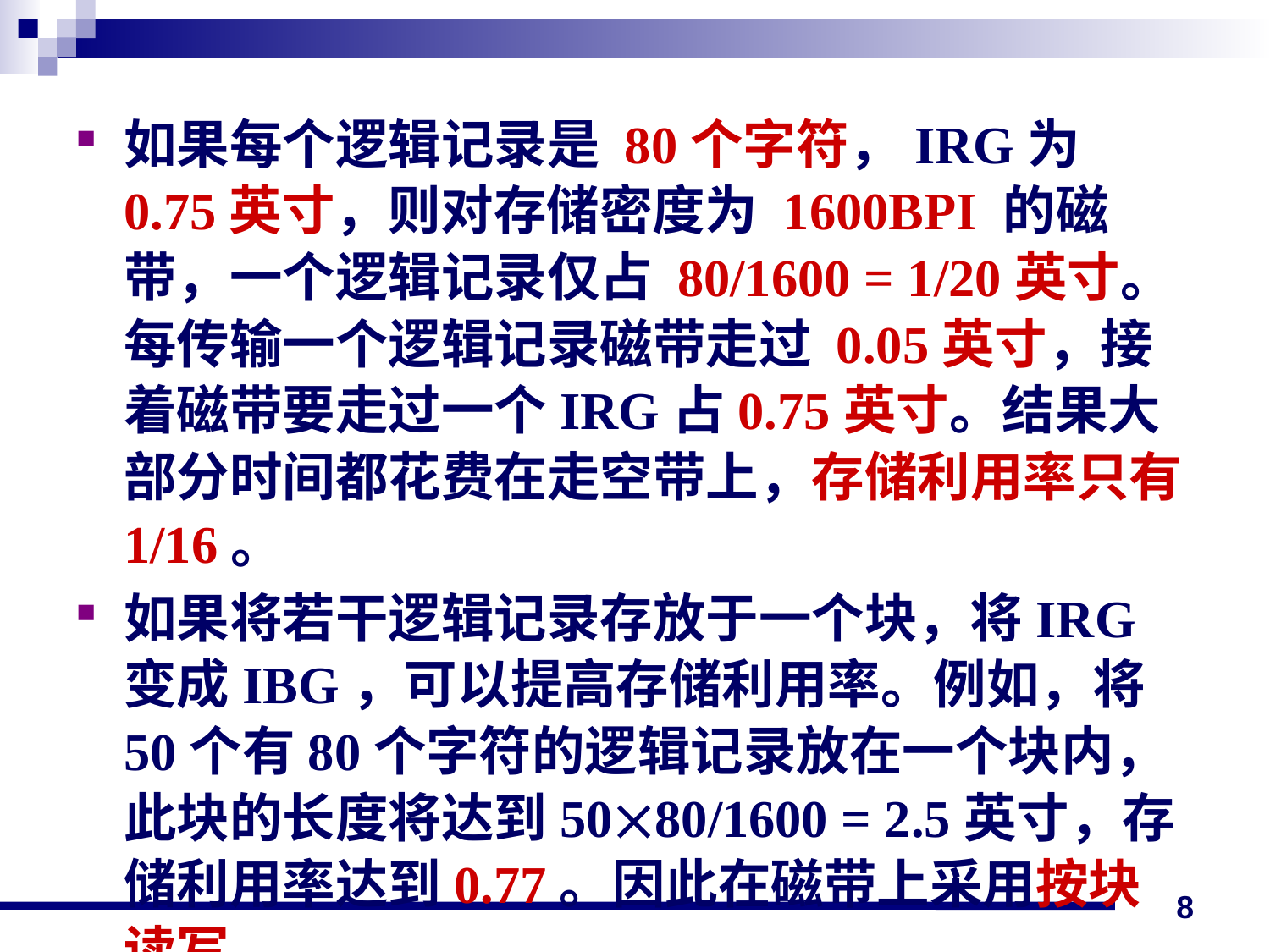

如果每个逻辑记录是 80个字符，IRG为 0.75英寸，则对存储密度为 1600BPI 的磁带，一个逻辑记录仅占 80/1600 = 1/20英寸。每传输一个逻辑记录磁带走过 0.05英寸，接着磁带要走过一个IRG占0.75英寸。结果大部分时间都花费在走空带上，存储利用率只有1/16。
如果将若干逻辑记录存放于一个块，将IRG变成IBG，可以提高存储利用率。例如，将50个有80个字符的逻辑记录放在一个块内，此块的长度将达到50×80/1600 = 2.5英寸，存储利用率达到0.77。因此在磁带上采用按块读写。
8